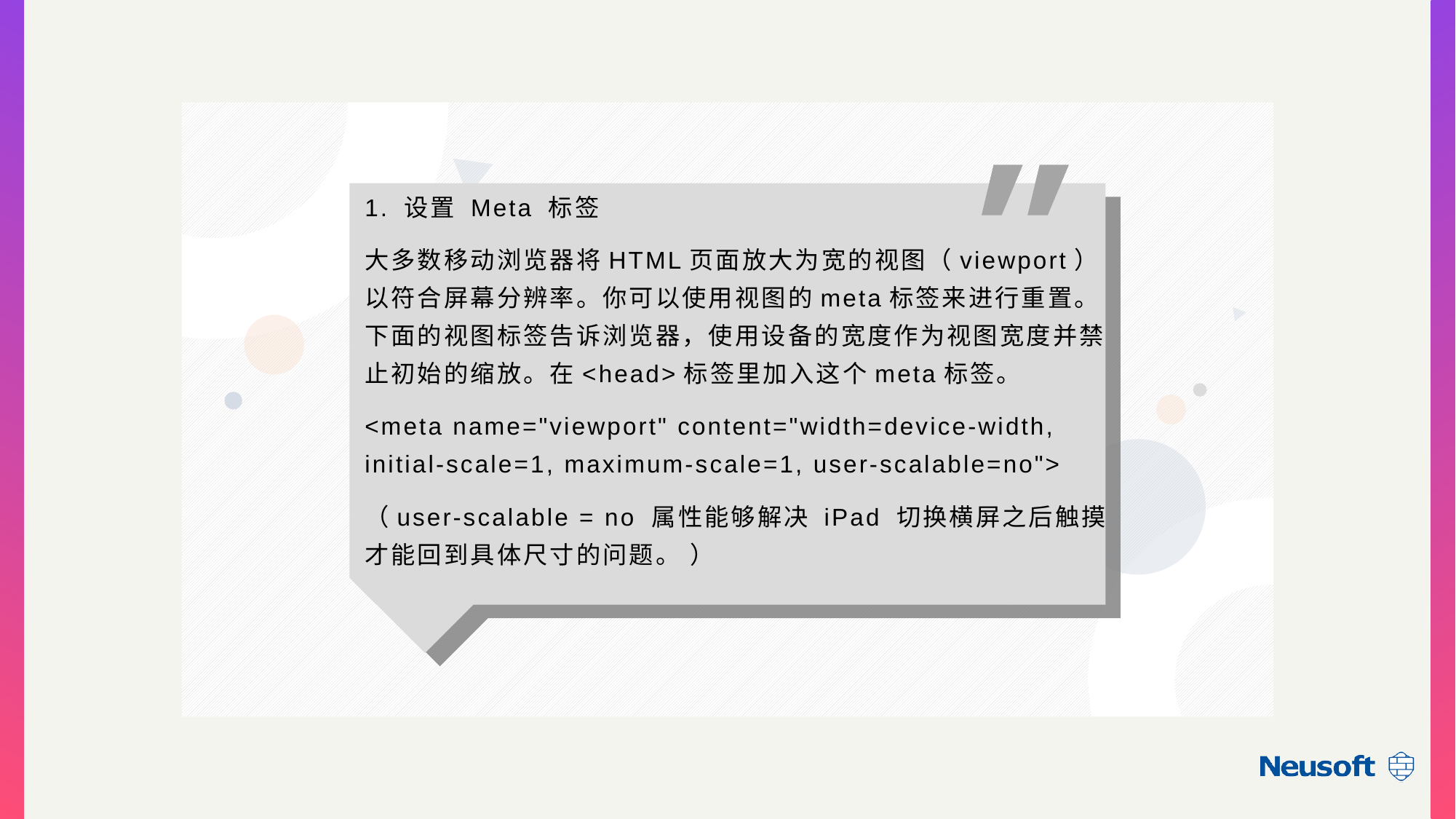

1. 设置 Meta 标签
大多数移动浏览器将HTML页面放大为宽的视图（viewport）以符合屏幕分辨率。你可以使用视图的meta标签来进行重置。下面的视图标签告诉浏览器，使用设备的宽度作为视图宽度并禁止初始的缩放。在<head>标签里加入这个meta标签。
<meta name="viewport" content="width=device-width, initial-scale=1, maximum-scale=1, user-scalable=no">
（user-scalable = no 属性能够解决 iPad 切换横屏之后触摸才能回到具体尺寸的问题。 ）